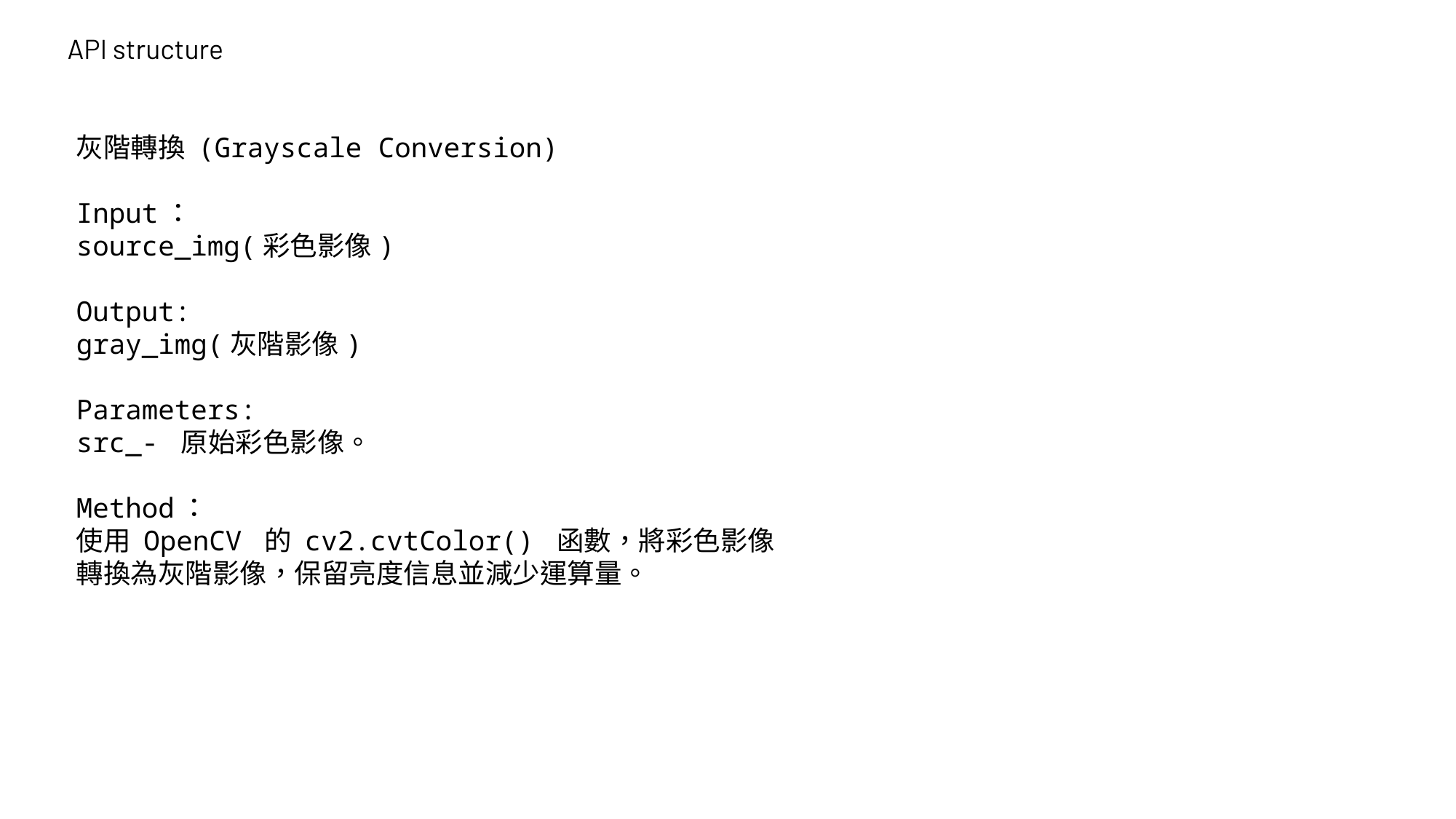

API structure
灰階轉換 (Grayscale Conversion)

Input：
source_img(彩色影像)

Output:
gray_img(灰階影像)

Parameters:
src_- 原始彩色影像。

Method：
使用 OpenCV 的 cv2.cvtColor() 函數，將彩色影像轉換為灰階影像，保留亮度信息並減少運算量。